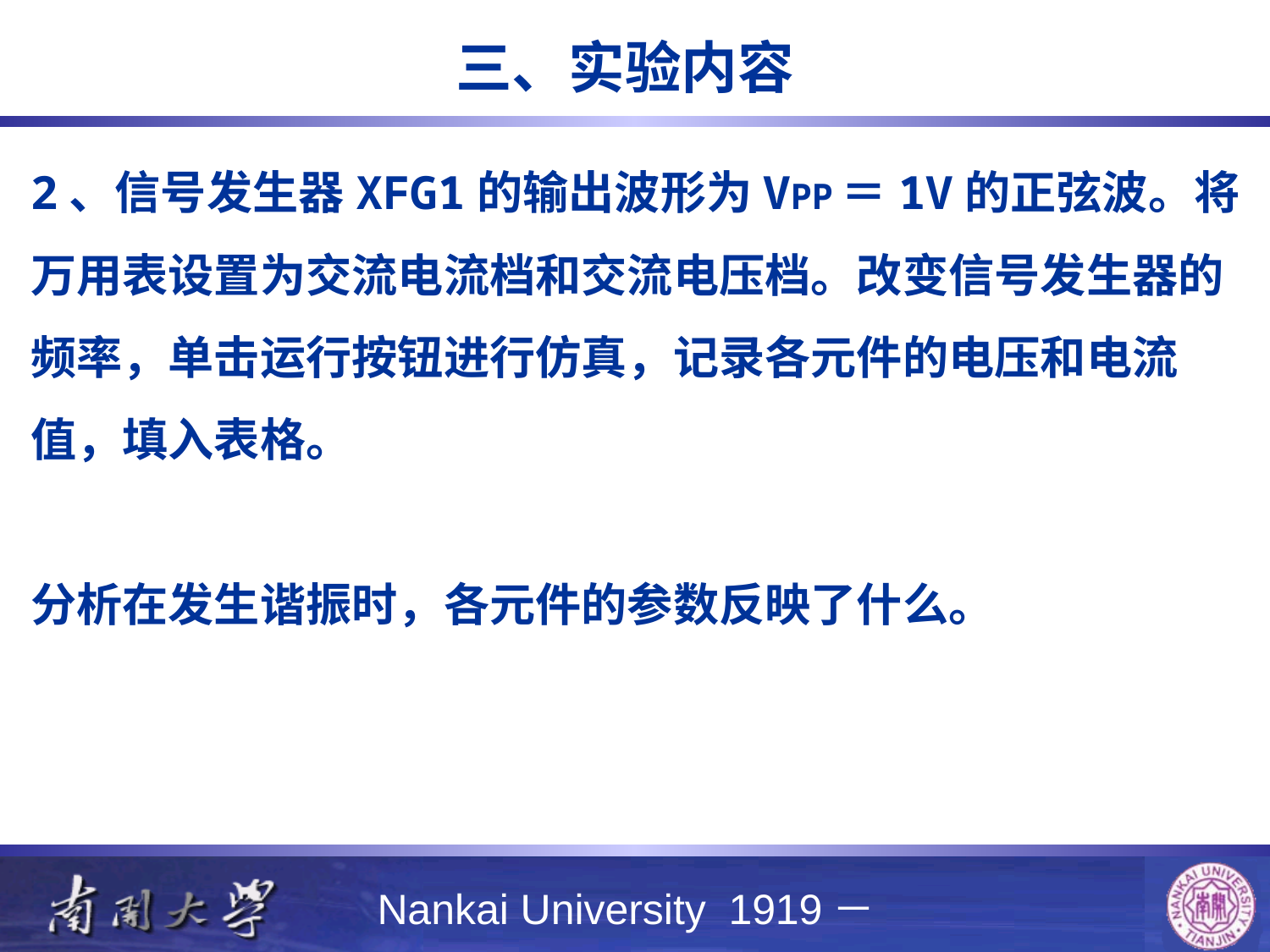

三、实验内容
2、信号发生器XFG1的输出波形为VPP＝1V的正弦波。将万用表设置为交流电流档和交流电压档。改变信号发生器的频率，单击运行按钮进行仿真，记录各元件的电压和电流值，填入表格。

分析在发生谐振时，各元件的参数反映了什么。